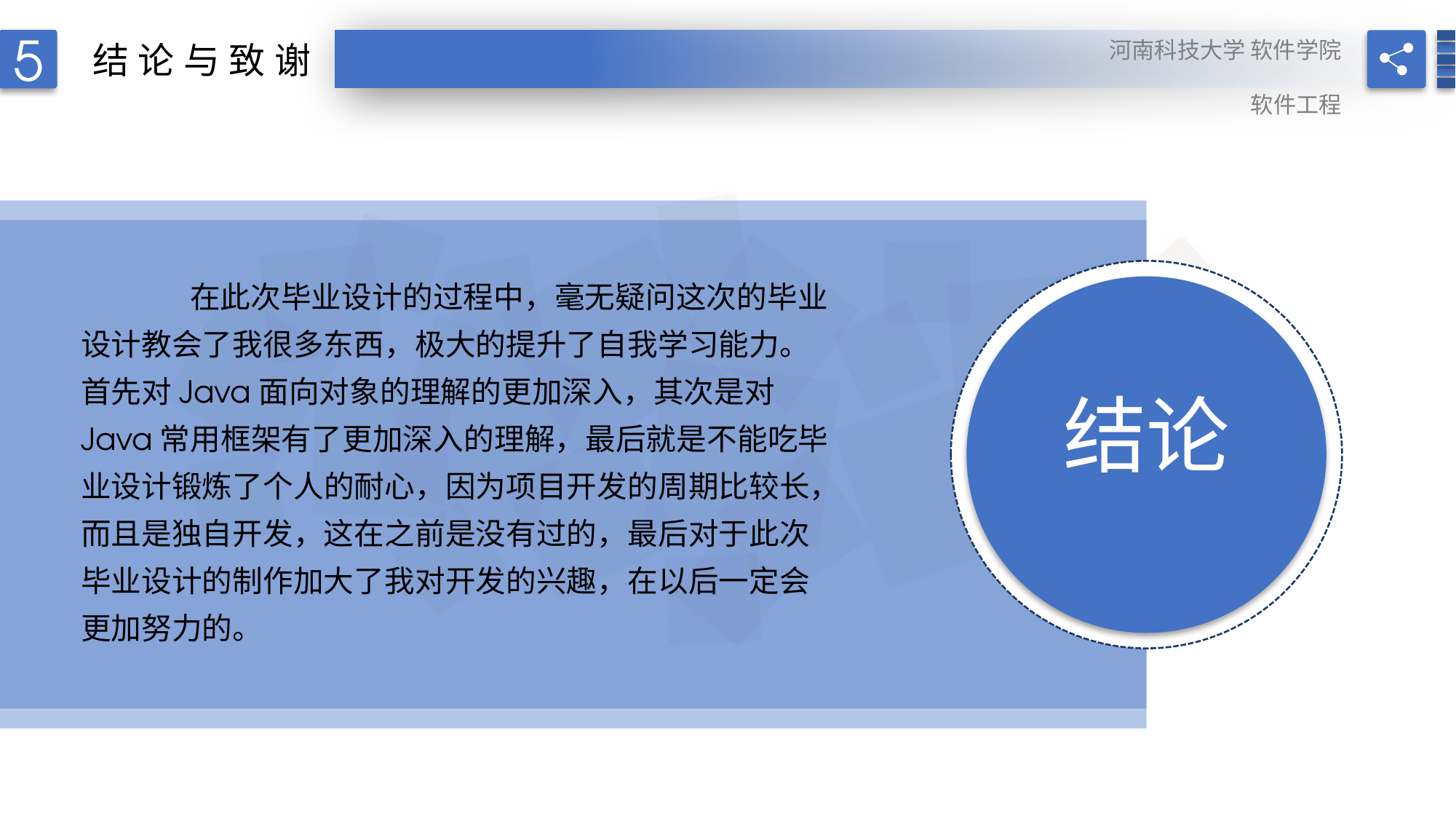

5
河南科技大学 软件学院
软件工程

结论与致谢

结论

	在此次毕业设计的过程中，毫无疑问这次的毕业设计教会了我很多东西，极大的提升了自我学习能力。首先对Java面向对象的理解的更加深入，其次是对Java常用框架有了更加深入的理解，最后就是不能吃毕业设计锻炼了个人的耐心，因为项目开发的周期比较长，而且是独自开发，这在之前是没有过的，最后对于此次毕业设计的制作加大了我对开发的兴趣，在以后一定会更加努力的。